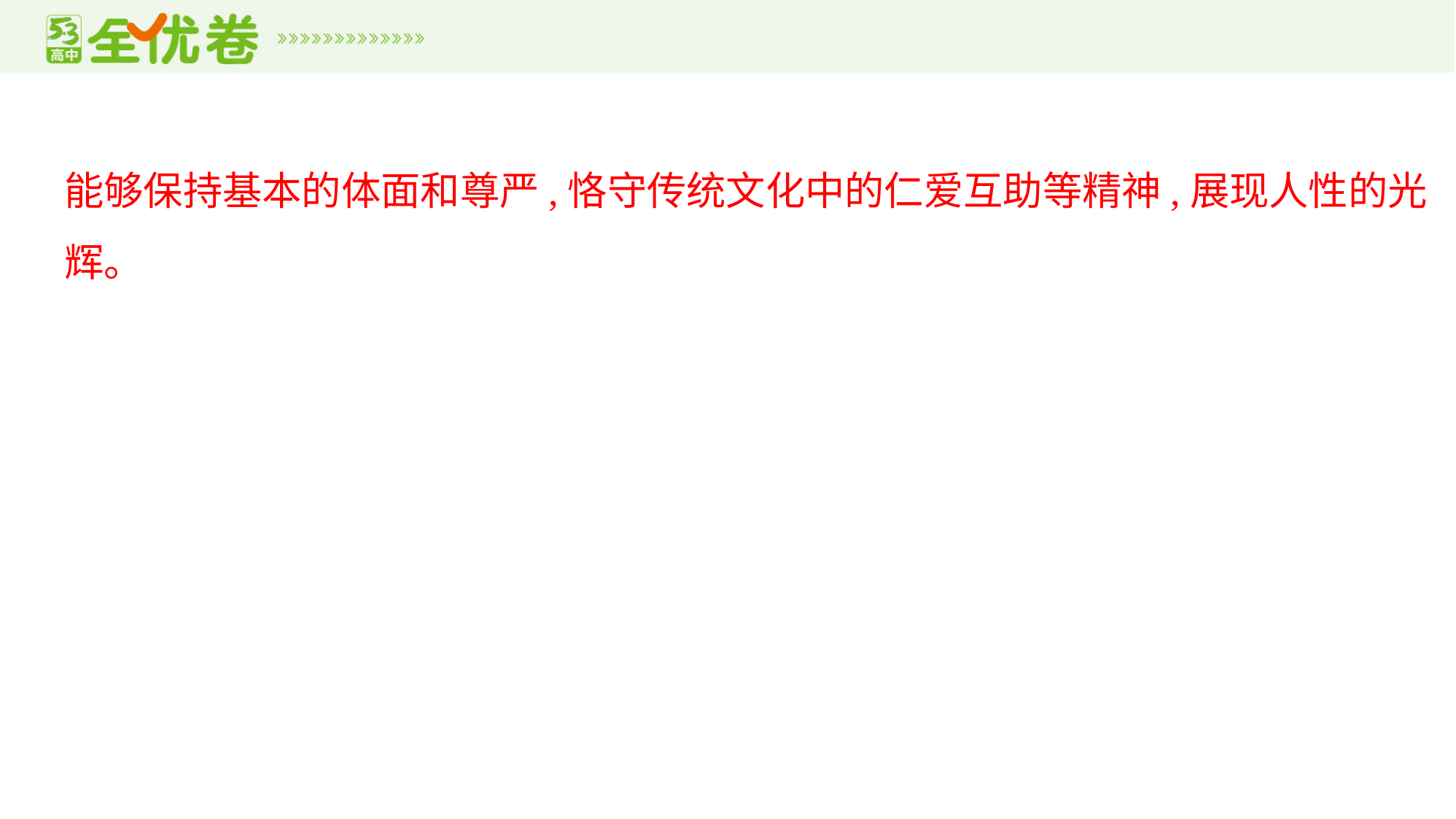

能够保持基本的体面和尊严,恪守传统文化中的仁爱互助等精神,展现人性的光
辉。